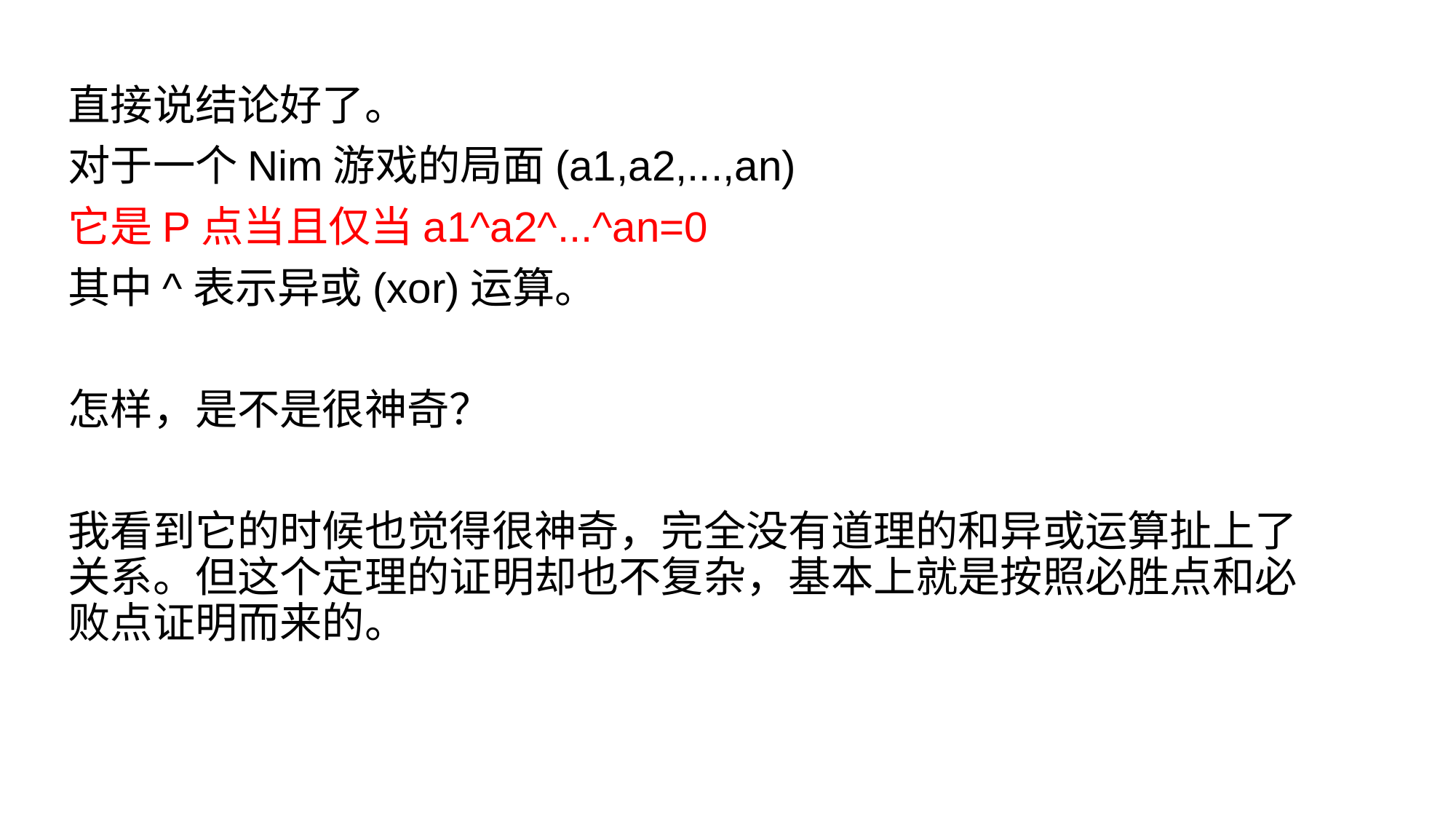

直接说结论好了。
对于一个Nim游戏的局面(a1,a2,...,an)
它是P点当且仅当a1^a2^...^an=0
其中^表示异或(xor)运算。

怎样，是不是很神奇？

我看到它的时候也觉得很神奇，完全没有道理的和异或运算扯上了关系。但这个定理的证明却也不复杂，基本上就是按照必胜点和必败点证明而来的。